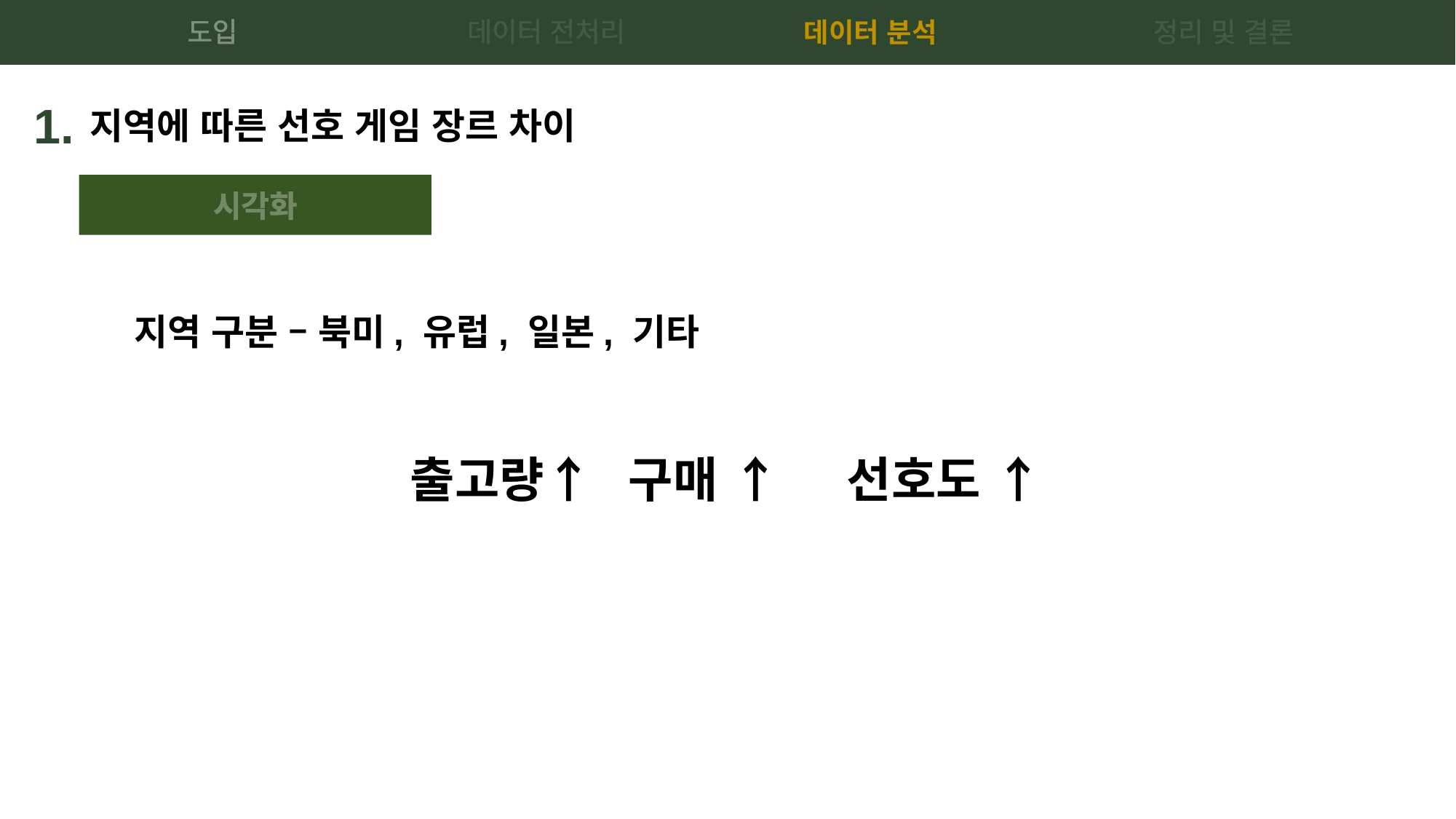

데이터 전처리
도입
정리 및 결론
데이터 분석
1.
지역에 따른 선호 게임 장르 차이
시각화
지역 구분 – 북미, 유럽, 일본, 기타
출고량↑	구매 ↑	선호도 ↑